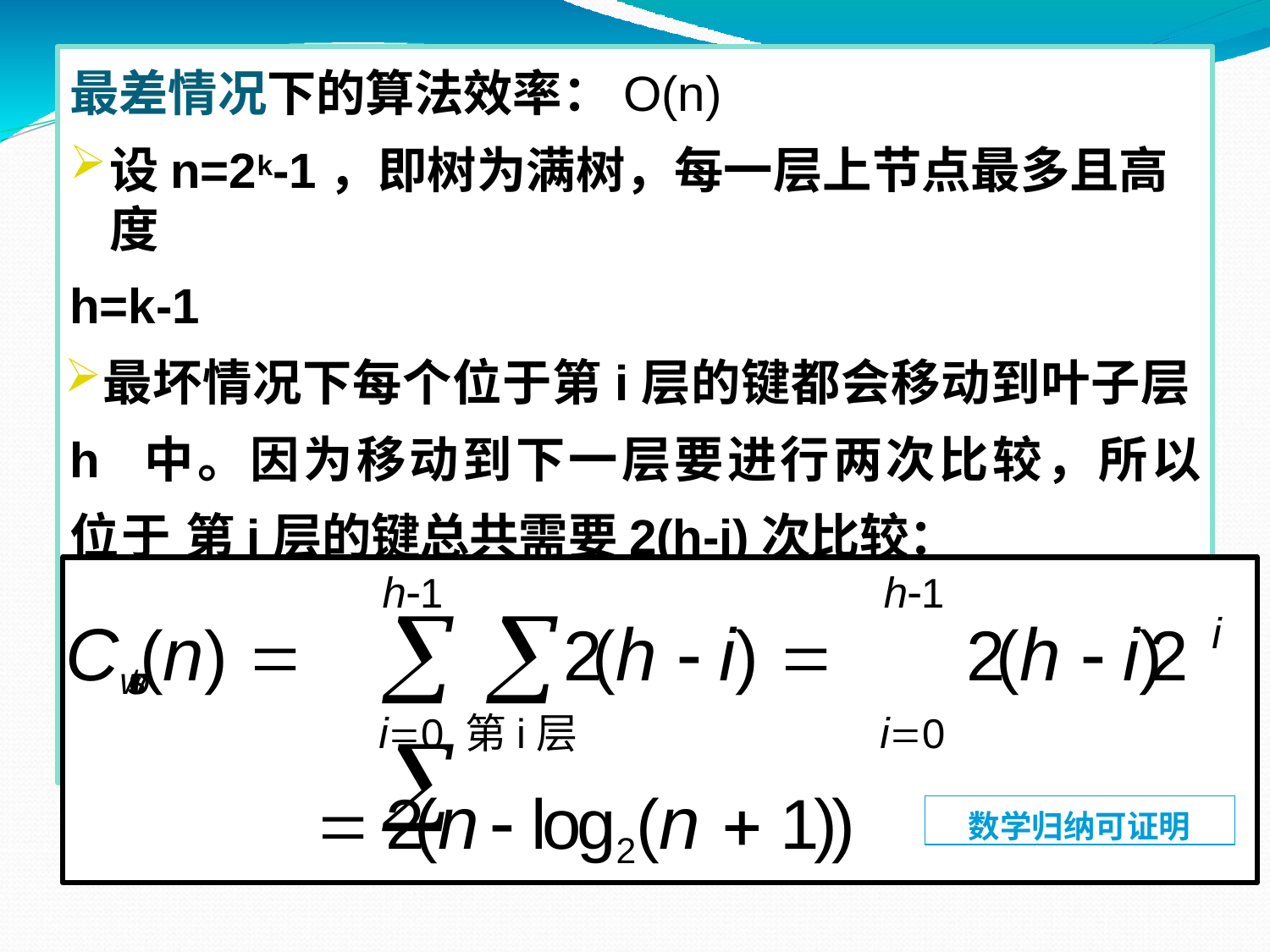

最差情况下的算法效率：O(n)
设n=2k-1，即树为满树，每一层上节点最多且高度
h=k-1
最坏情况下每个位于第i层的键都会移动到叶子层h  中。因为移动到下一层要进行两次比较，所以位于 第i层的键总共需要2(h-i)次比较：

h−1	h−1
∑ ∑	∑
i
Cworst(n) =
2(h − i) =	2(h − i)2
i=0 第i层	i=0
=	2(n − log2(n + 1))
数学归纳可证明